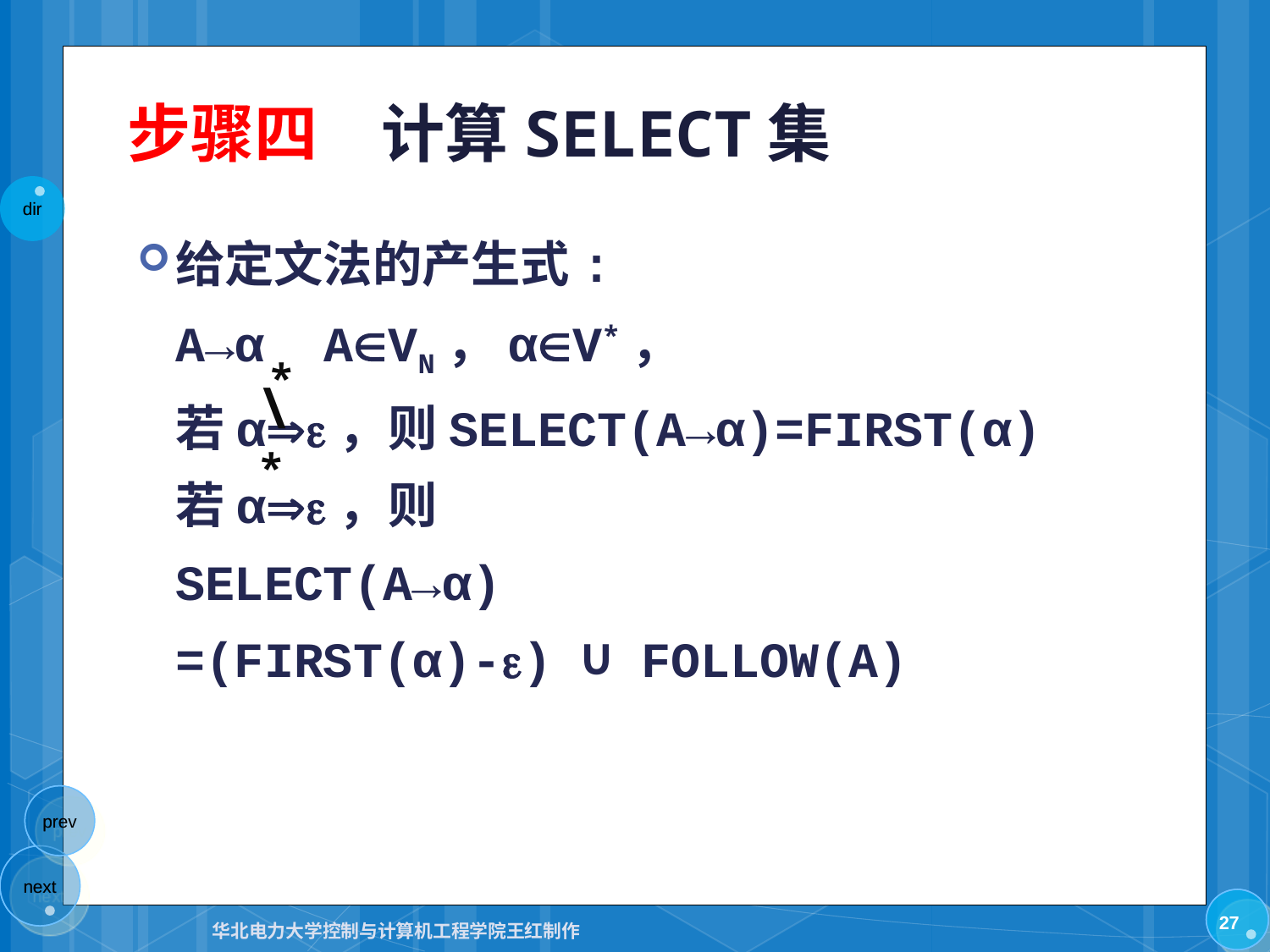

# 步骤四　计算SELECT集
给定文法的产生式:
A→α  A∈VN，α∈V*，
若α⇒ε，则SELECT(A→α)=FIRST(α)
若α⇒ε，则
SELECT(A→α)
=(FIRST(α)-ε) ∪ FOLLOW(A)
*
\
*
27
华北电力大学控制与计算机工程学院王红制作